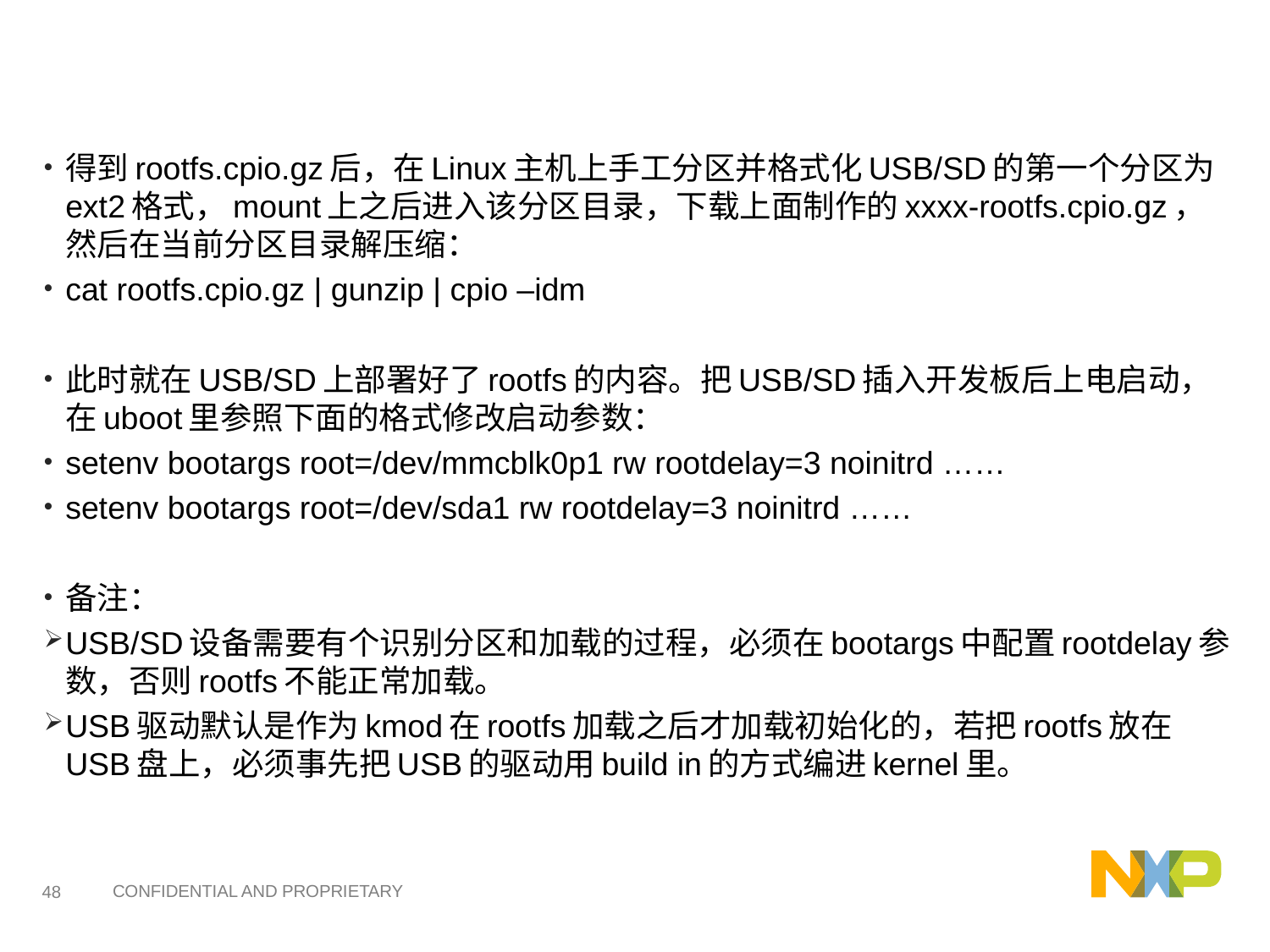

#
得到rootfs.cpio.gz后，在Linux主机上手工分区并格式化USB/SD的第一个分区为ext2格式，mount上之后进入该分区目录，下载上面制作的xxxx-rootfs.cpio.gz，然后在当前分区目录解压缩：
cat rootfs.cpio.gz | gunzip | cpio –idm

此时就在USB/SD上部署好了rootfs的内容。把USB/SD插入开发板后上电启动，在uboot里参照下面的格式修改启动参数：
setenv bootargs root=/dev/mmcblk0p1 rw rootdelay=3 noinitrd ……
setenv bootargs root=/dev/sda1 rw rootdelay=3 noinitrd ……

备注：
USB/SD设备需要有个识别分区和加载的过程，必须在bootargs中配置rootdelay参数，否则rootfs不能正常加载。
USB驱动默认是作为kmod在rootfs加载之后才加载初始化的，若把rootfs放在USB盘上，必须事先把USB的驱动用build in的方式编进kernel里。